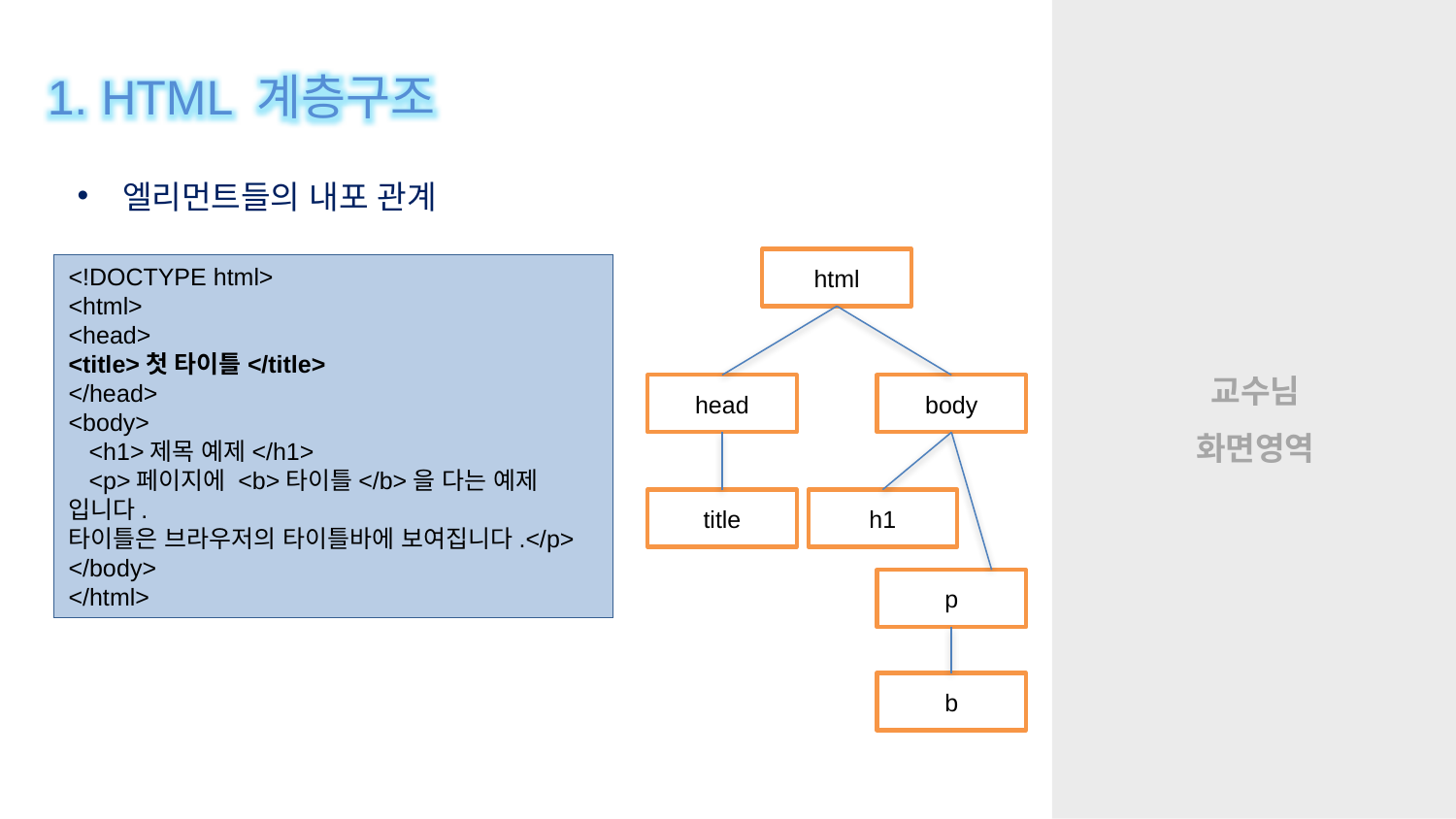

1. HTML 계층구조
엘리먼트들의 내포 관계

html
<!DOCTYPE html>
<html>
<head>
<title>첫 타이틀</title>
</head>
<body>
   <h1>제목 예제</h1>
   <p>페이지에 <b>타이틀</b>을 다는 예제 입니다.
타이틀은 브라우저의 타이틀바에 보여집니다.</p>
</body>
</html>
head
body
title
h1
p
b